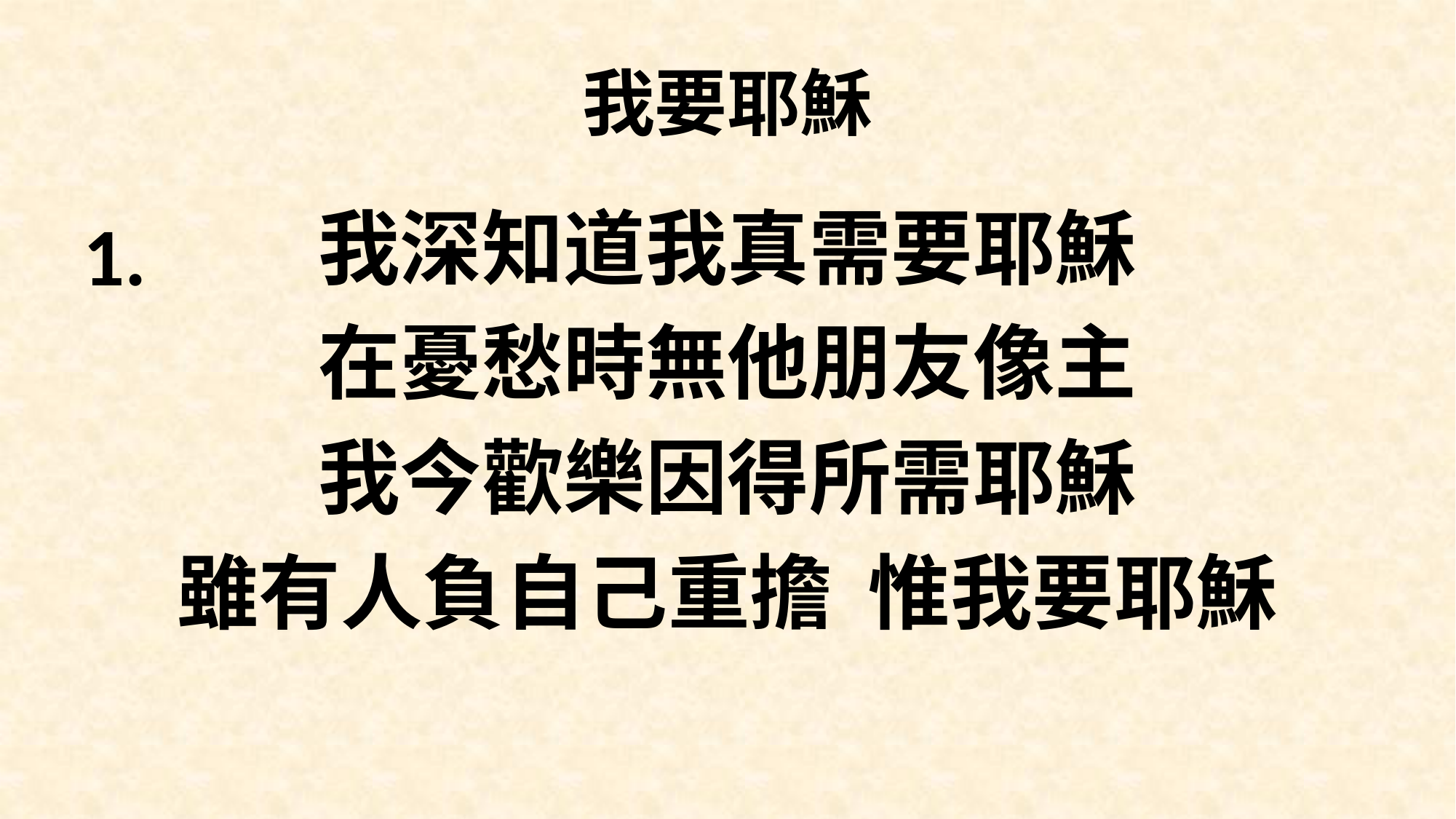

# 我要耶穌
我深知道我真需要耶穌
在憂愁時無他朋友像主
我今歡樂因得所需耶穌
雖有人負自己重擔  惟我要耶穌
1.